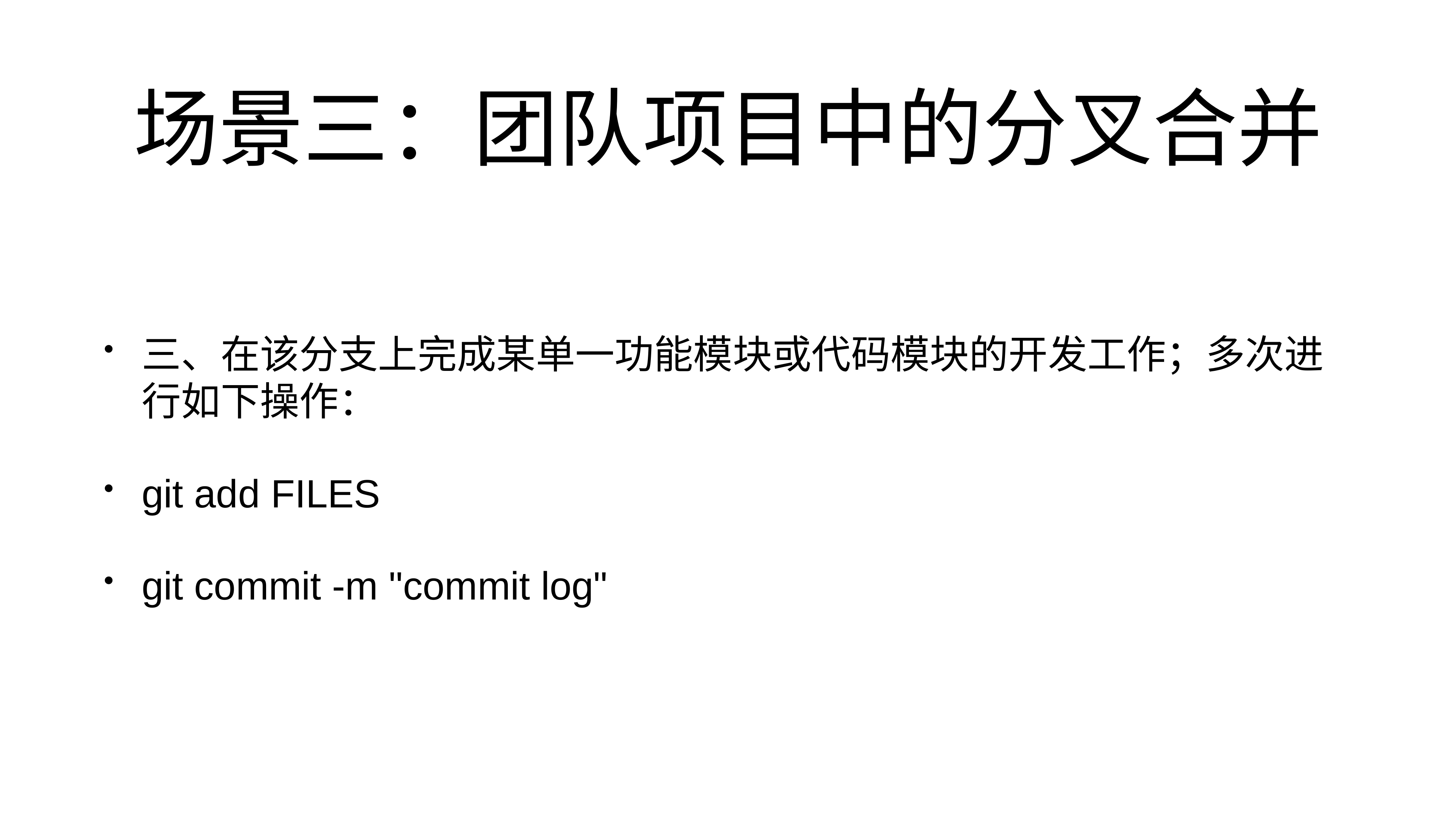

# 场景三：团队项目中的分叉合并
三、在该分支上完成某单一功能模块或代码模块的开发工作；多次进行如下操作：
git add FILES
git commit -m "commit log"